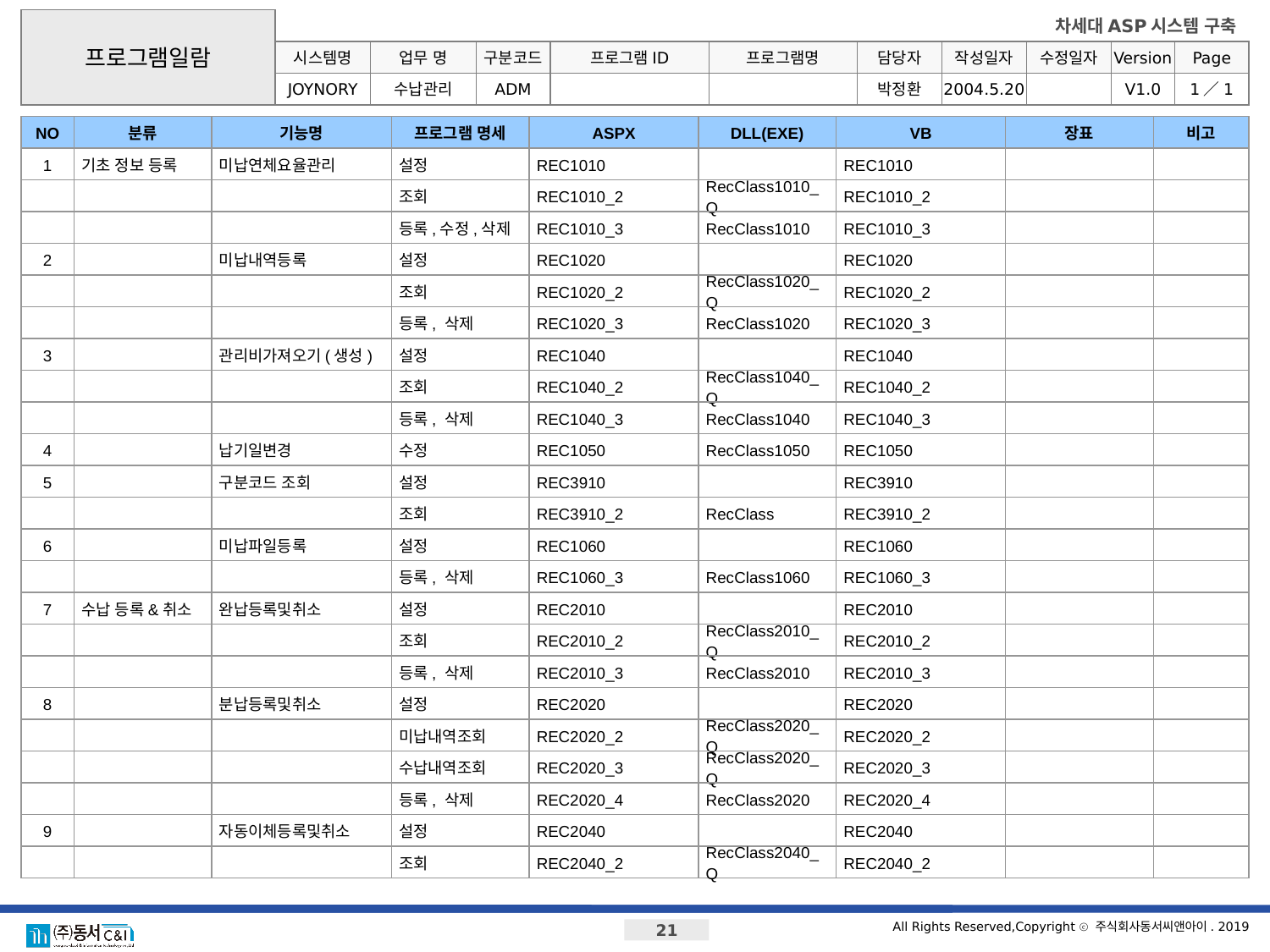

프로그램일람
NO
분류
기능명
프로그램 명세
ASPX
DLL(EXE)
VB
장표
비고
1
기초 정보 등록
미납연체요율관리
설정
REC1010

REC1010

조회
REC1010_2
RecClass1010_Q
REC1010_2

등록,수정,삭제
REC1010_3
RecClass1010
REC1010_3

2

미납내역등록
설정
REC1020

REC1020

조회
REC1020_2
RecClass1020_Q
REC1020_2

등록, 삭제
REC1020_3
RecClass1020
REC1020_3

3

관리비가져오기(생성)
설정
REC1040

REC1040

조회
REC1040_2
RecClass1040_Q
REC1040_2

등록, 삭제
REC1040_3
RecClass1040
REC1040_3

4

납기일변경
수정
REC1050
RecClass1050
REC1050

5

구분코드 조회
설정
REC3910

REC3910

조회
REC3910_2
RecClass
REC3910_2

6

미납파일등록
설정
REC1060

REC1060

등록, 삭제
REC1060_3
RecClass1060
REC1060_3

7
수납 등록&취소
완납등록및취소
설정
REC2010

REC2010

조회
REC2010_2
RecClass2010_Q
REC2010_2

등록, 삭제
REC2010_3
RecClass2010
REC2010_3

8

분납등록및취소
설정
REC2020

REC2020

미납내역조회
REC2020_2
RecClass2020_Q
REC2020_2

수납내역조회
REC2020_3
RecClass2020_Q
REC2020_3

등록, 삭제
REC2020_4
RecClass2020
REC2020_4

9

자동이체등록및취소
설정
REC2040

REC2040

조회
REC2040_2
RecClass2040_Q
REC2040_2